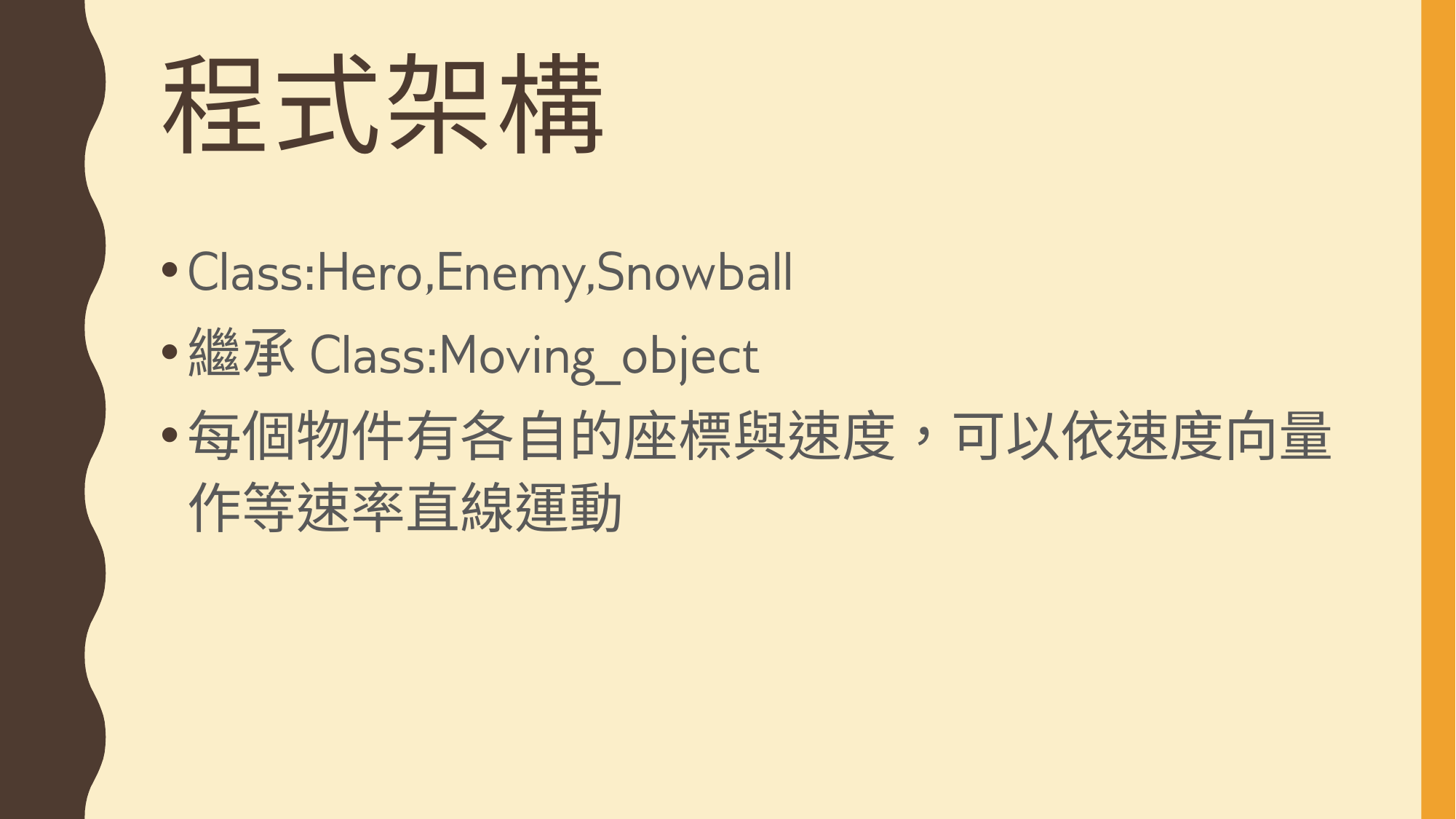

# 程式架構
Class:Hero,Enemy,Snowball
繼承Class:Moving_object
每個物件有各自的座標與速度，可以依速度向量作等速率直線運動